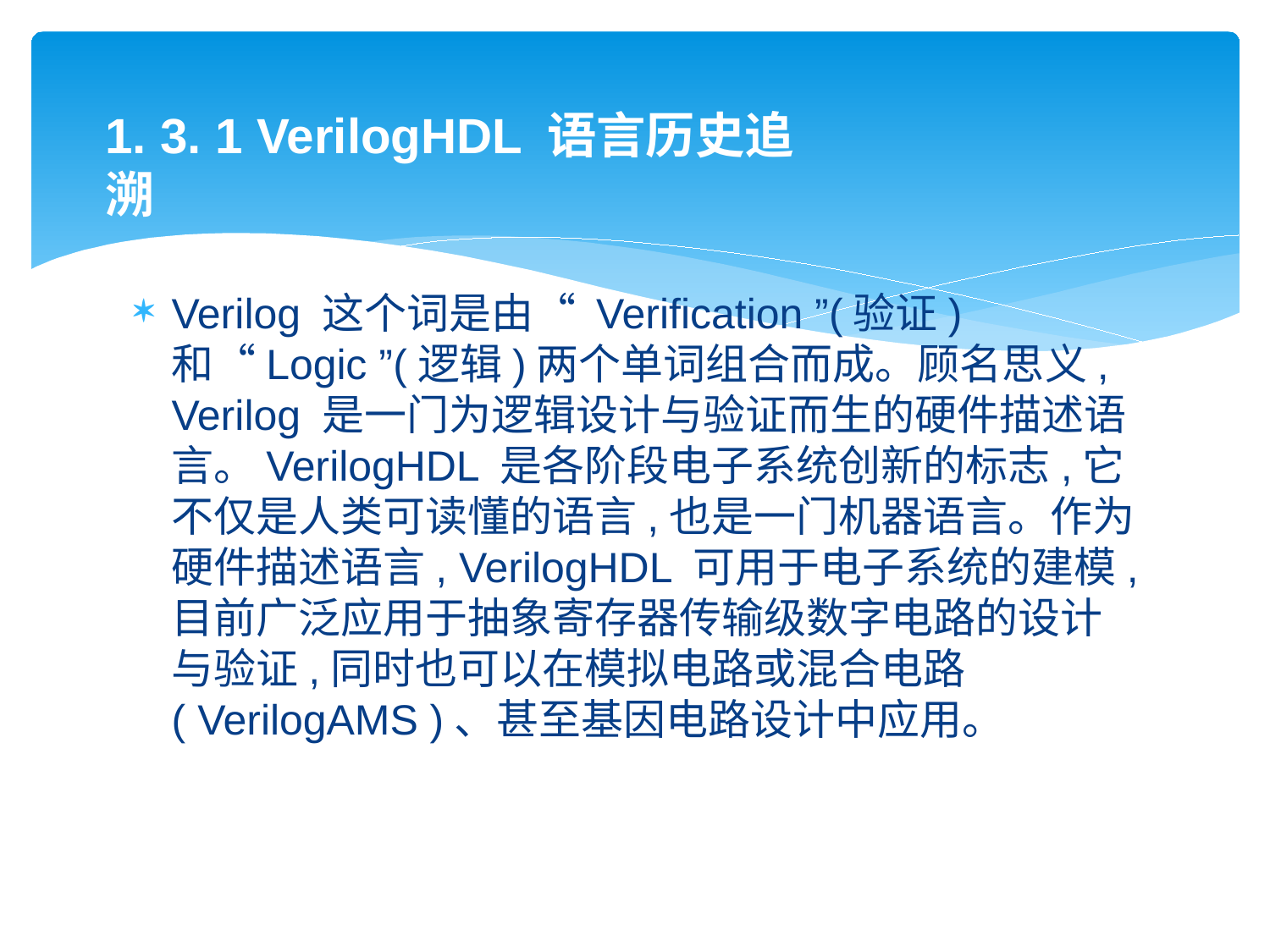

#
1. 3. 1 VerilogHDL 语言历史追溯
Verilog 这个词是由“ Verification ”(验证)和“Logic ”(逻辑)两个单词组合而成。顾名思义, Verilog 是一门为逻辑设计与验证而生的硬件描述语言。VerilogHDL 是各阶段电子系统创新的标志,它不仅是人类可读懂的语言,也是一门机器语言。作为硬件描述语言, VerilogHDL 可用于电子系统的建模,目前广泛应用于抽象寄存器传输级数字电路的设计与验证,同时也可以在模拟电路或混合电路( VerilogAMS )、甚至基因电路设计中应用。